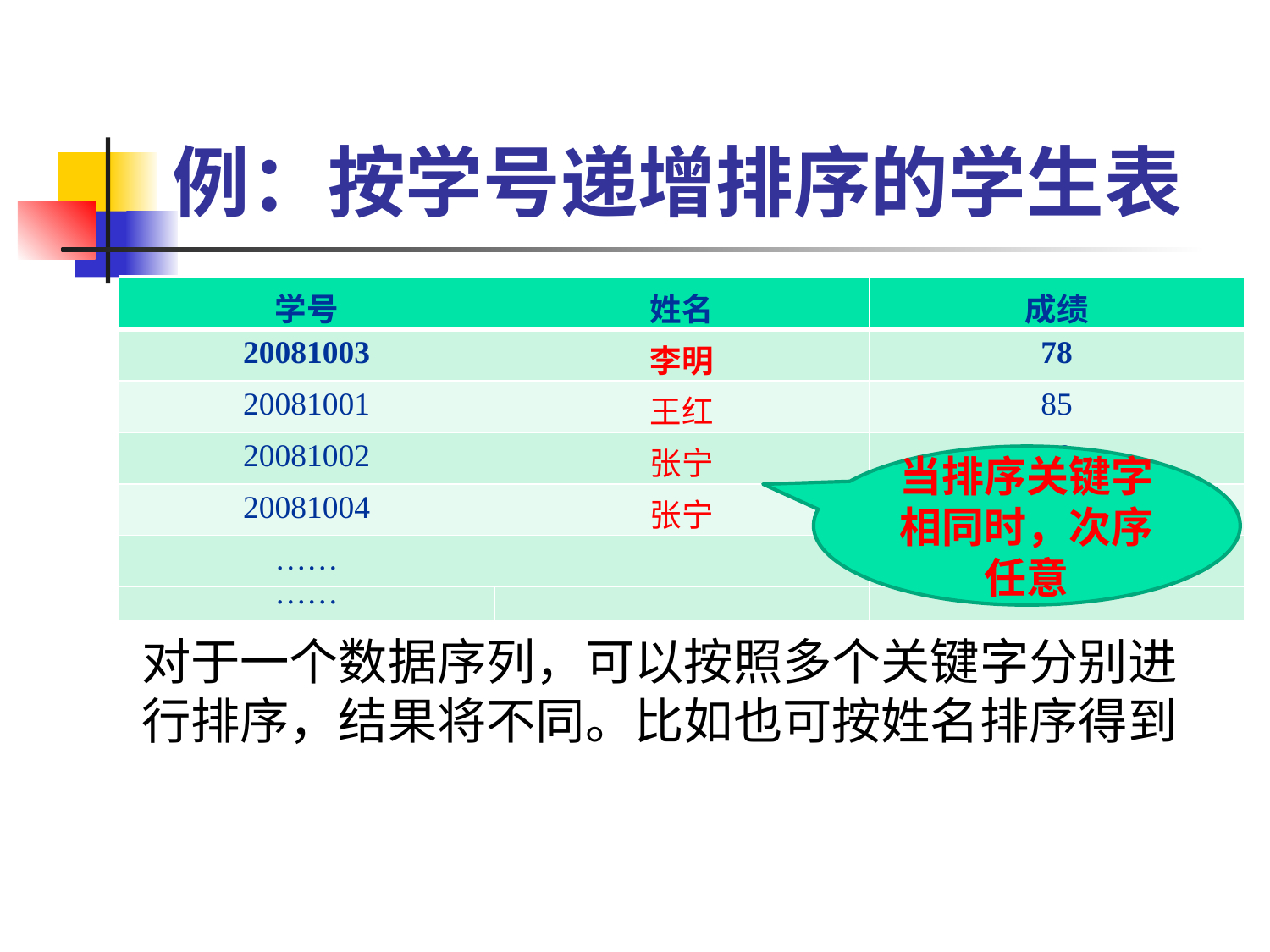

# 例：按学号递增排序的学生表
| 学号 | 姓名 | 成绩 |
| --- | --- | --- |
| 20081001 | 王红 | 85 |
| 20081002 | 张名 | 90 |
| 20081003 | 武宁 | 78 |
| 20081004 | 张名 | 80 |
| …… |  |  |
| 学号 | 姓名 | 成绩 |
| --- | --- | --- |
| 20081003 | 李明 | 78 |
| 20081001 | 王红 | 85 |
| 20081002 | 张宁 | 90 |
| 20081004 | 张宁 | 80 |
| …… |  |  |
当排序关键字相同时，次序 任意
对于一个数据序列，可以按照多个关键字分别进行排序，结果将不同。比如也可按姓名排序得到
4